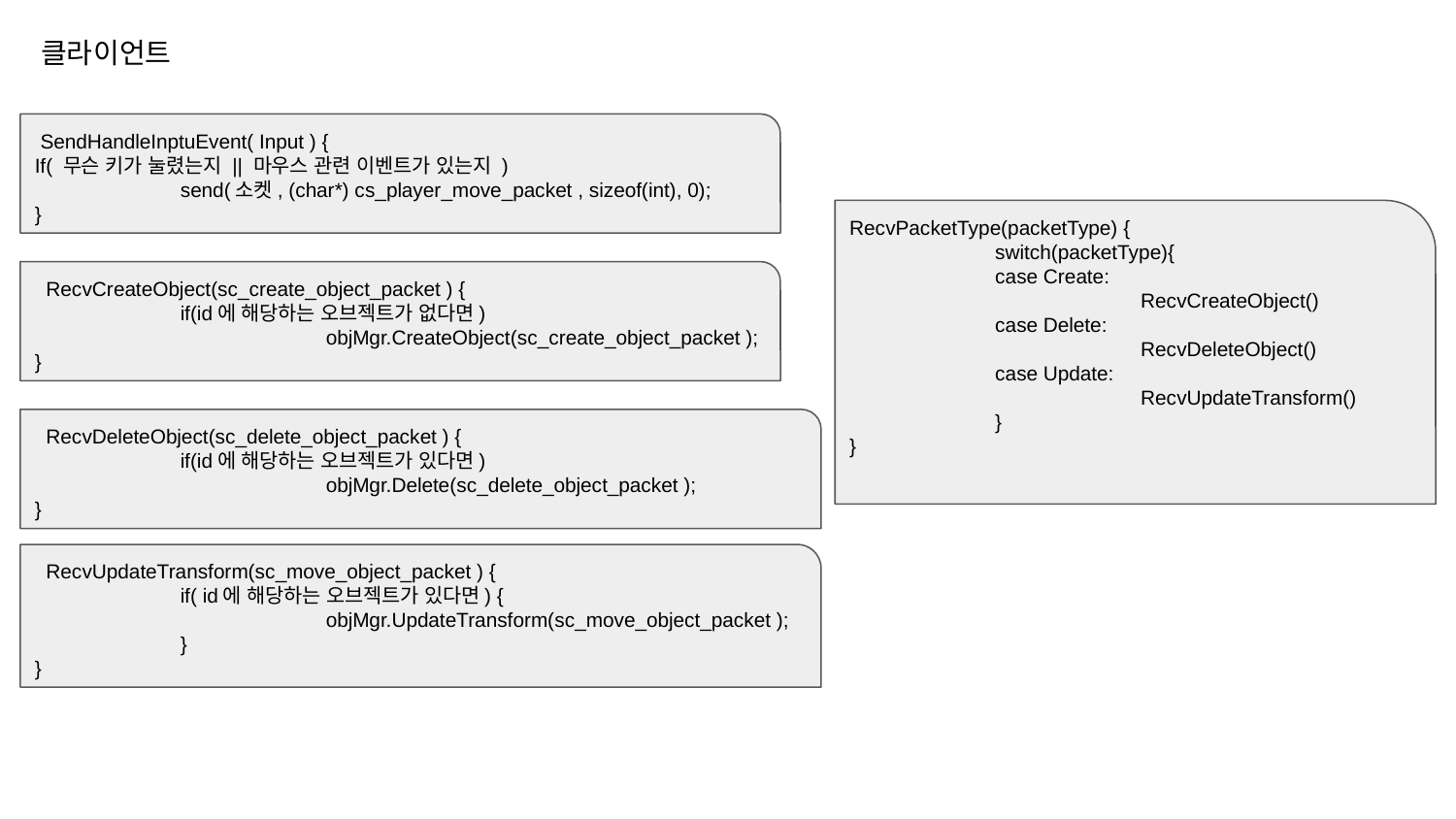

클라이언트
 SendHandleInptuEvent( Input ) {
If( 무슨 키가 눌렸는지 || 마우스 관련 이벤트가 있는지 )
	send(소켓, (char*) cs_player_move_packet , sizeof(int), 0);
}
RecvPacketType(packetType) {
	switch(packetType){
	case Create:	 			RecvCreateObject()
	case Delete:
		RecvDeleteObject()
	case Update:
		RecvUpdateTransform()
	}
}
  RecvCreateObject(sc_create_object_packet ) {
	if(id에 해당하는 오브젝트가 없다면)
		objMgr.CreateObject(sc_create_object_packet );
}
  RecvDeleteObject(sc_delete_object_packet ) {
	if(id에 해당하는 오브젝트가 있다면)
		objMgr.Delete(sc_delete_object_packet );
}
  RecvUpdateTransform(sc_move_object_packet ) {
	if( id에 해당하는 오브젝트가 있다면) {
		objMgr.UpdateTransform(sc_move_object_packet );
	}
}